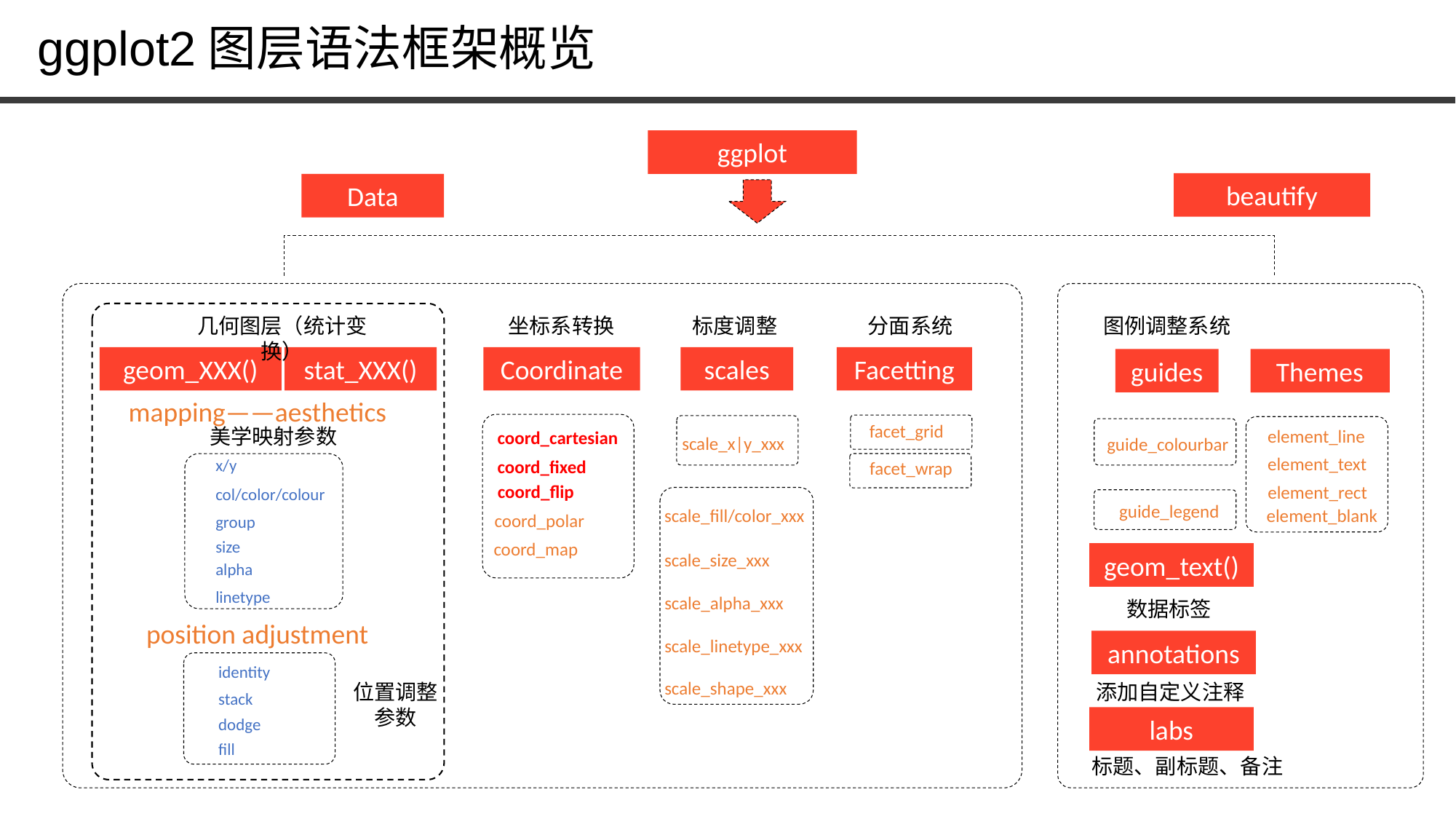

ggplot2图层语法框架概览
ggplot
beautify
Data

图例调整系统
几何图层（统计变换）
坐标系转换
标度调整
分面系统
geom_XXX()
stat_XXX()
Coordinate
scales
Facetting
guides
Themes
mapping——aesthetics

facet_grid

美学映射参数

element_line
coord_cartesian
scale_x|y_xxx
guide_colourbar
element_text
x/y
coord_fixed
facet_wrap

coord_flip
element_rect
col/color/colour

guide_legend
scale_fill/color_xxx
element_blank
coord_polar
group
size
coord_map
scale_size_xxx
geom_text()
alpha
linetype
scale_alpha_xxx
数据标签
position adjustment
scale_linetype_xxx
annotations

identity
scale_shape_xxx
位置调整
参数
添加自定义注释
stack
labs
dodge
fill
标题、副标题、备注